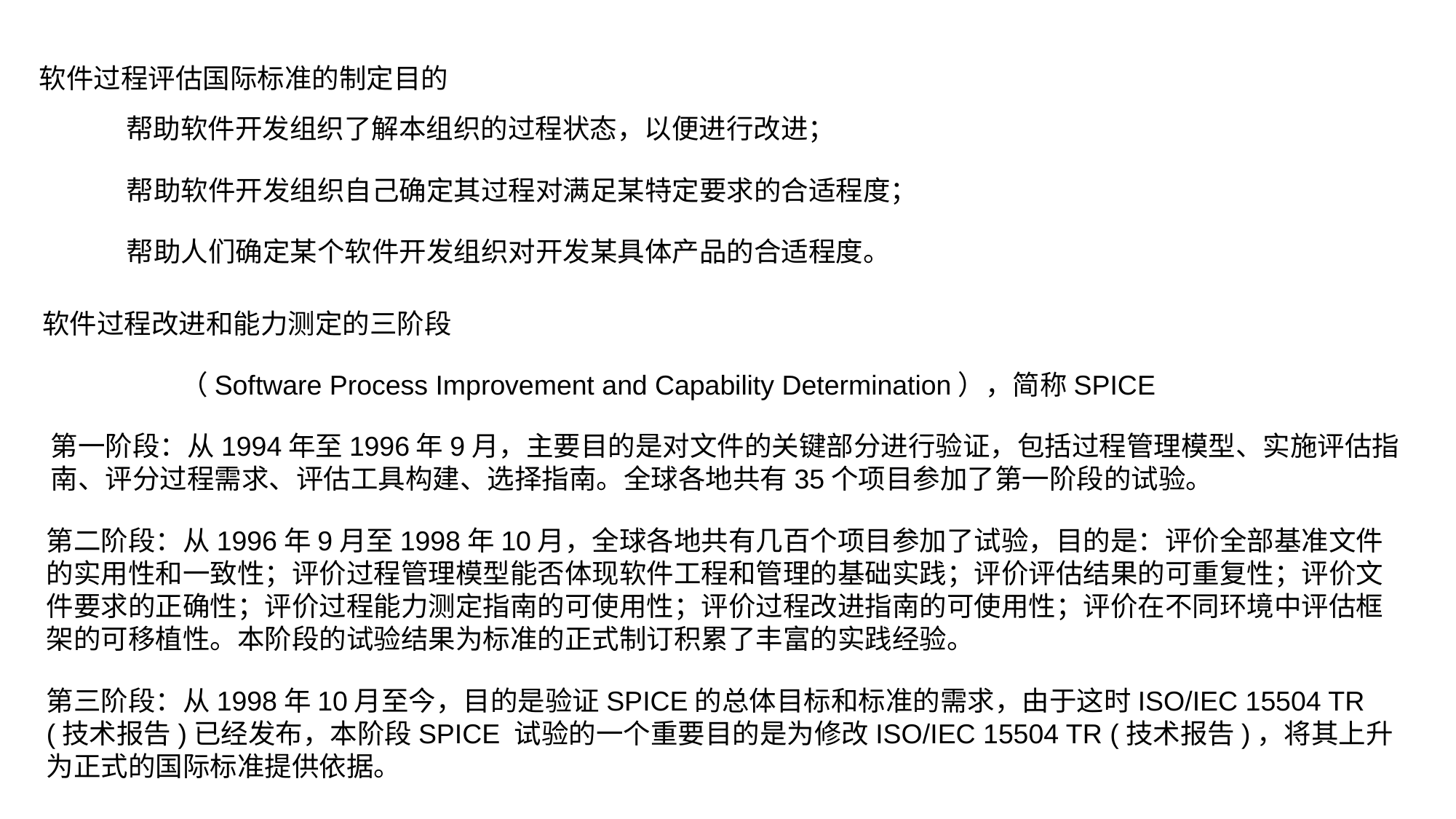

软件过程评估国际标准的制定目的
帮助软件开发组织了解本组织的过程状态，以便进行改进；
帮助软件开发组织自己确定其过程对满足某特定要求的合适程度；
帮助人们确定某个软件开发组织对开发某具体产品的合适程度。
软件过程改进和能力测定的三阶段
（Software Process Improvement and Capability Determination），简称SPICE
第一阶段：从1994年至1996年9月，主要目的是对文件的关键部分进行验证，包括过程管理模型、实施评估指南、评分过程需求、评估工具构建、选择指南。全球各地共有35个项目参加了第一阶段的试验。
第二阶段：从1996年9月至1998年10月，全球各地共有几百个项目参加了试验，目的是：评价全部基准文件的实用性和一致性；评价过程管理模型能否体现软件工程和管理的基础实践；评价评估结果的可重复性；评价文件要求的正确性；评价过程能力测定指南的可使用性；评价过程改进指南的可使用性；评价在不同环境中评估框架的可移植性。本阶段的试验结果为标准的正式制订积累了丰富的实践经验。
第三阶段：从1998年10月至今，目的是验证SPICE的总体目标和标准的需求，由于这时ISO/IEC 15504 TR (技术报告)已经发布，本阶段SPICE 试验的一个重要目的是为修改ISO/IEC 15504 TR (技术报告)，将其上升为正式的国际标准提供依据。